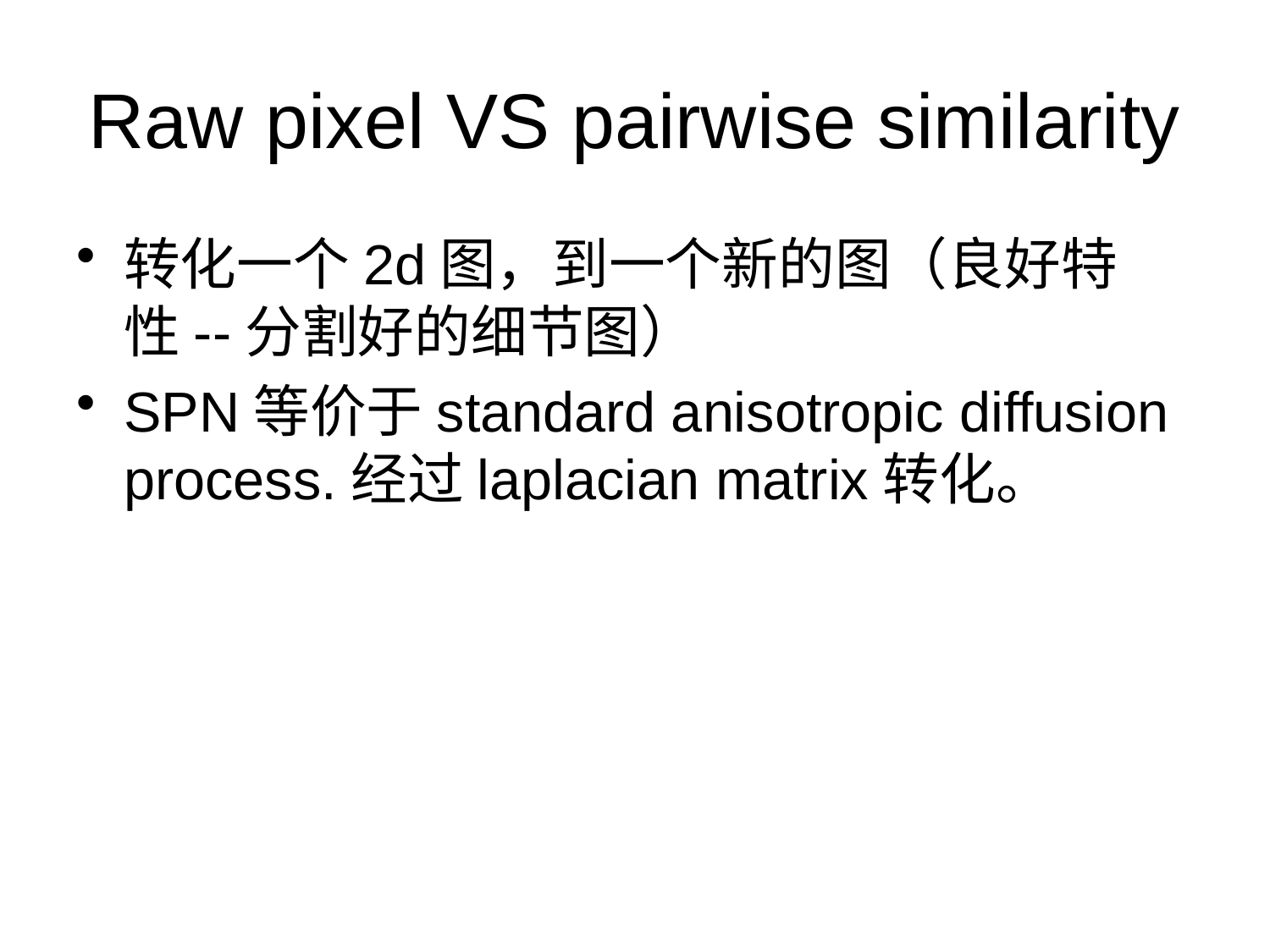

# Raw pixel VS pairwise similarity
转化一个2d图，到一个新的图（良好特性--分割好的细节图）
SPN等价于standard anisotropic diffusion process.经过laplacian matrix转化。